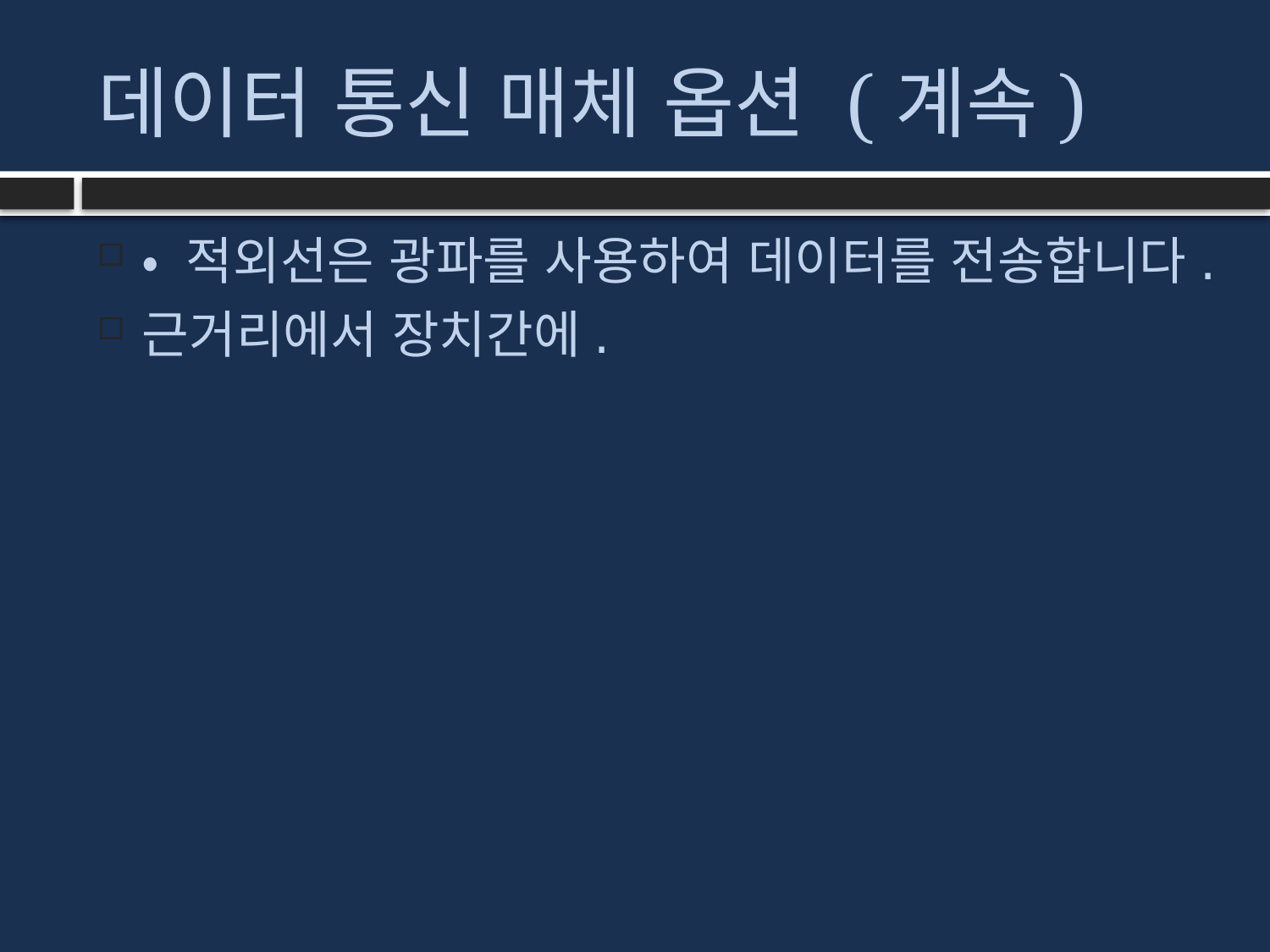

# 데이터 통신 매체 옵션 (계속)
• 적외선은 광파를 사용하여 데이터를 전송합니다.
근거리에서 장치간에.